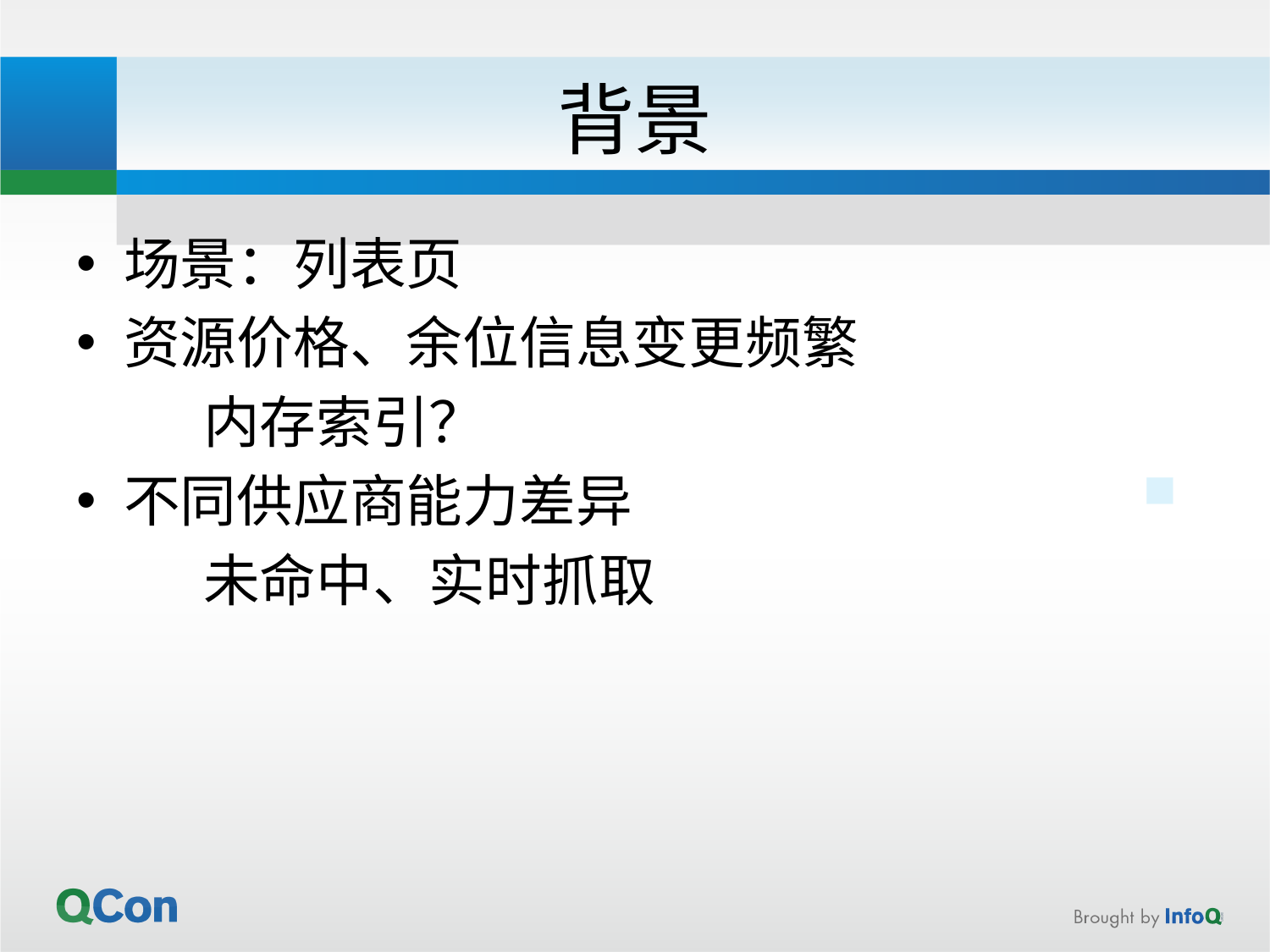

# 背景
场景：列表页
资源价格、余位信息变更频繁
	内存索引？
不同供应商能力差异
	未命中、实时抓取